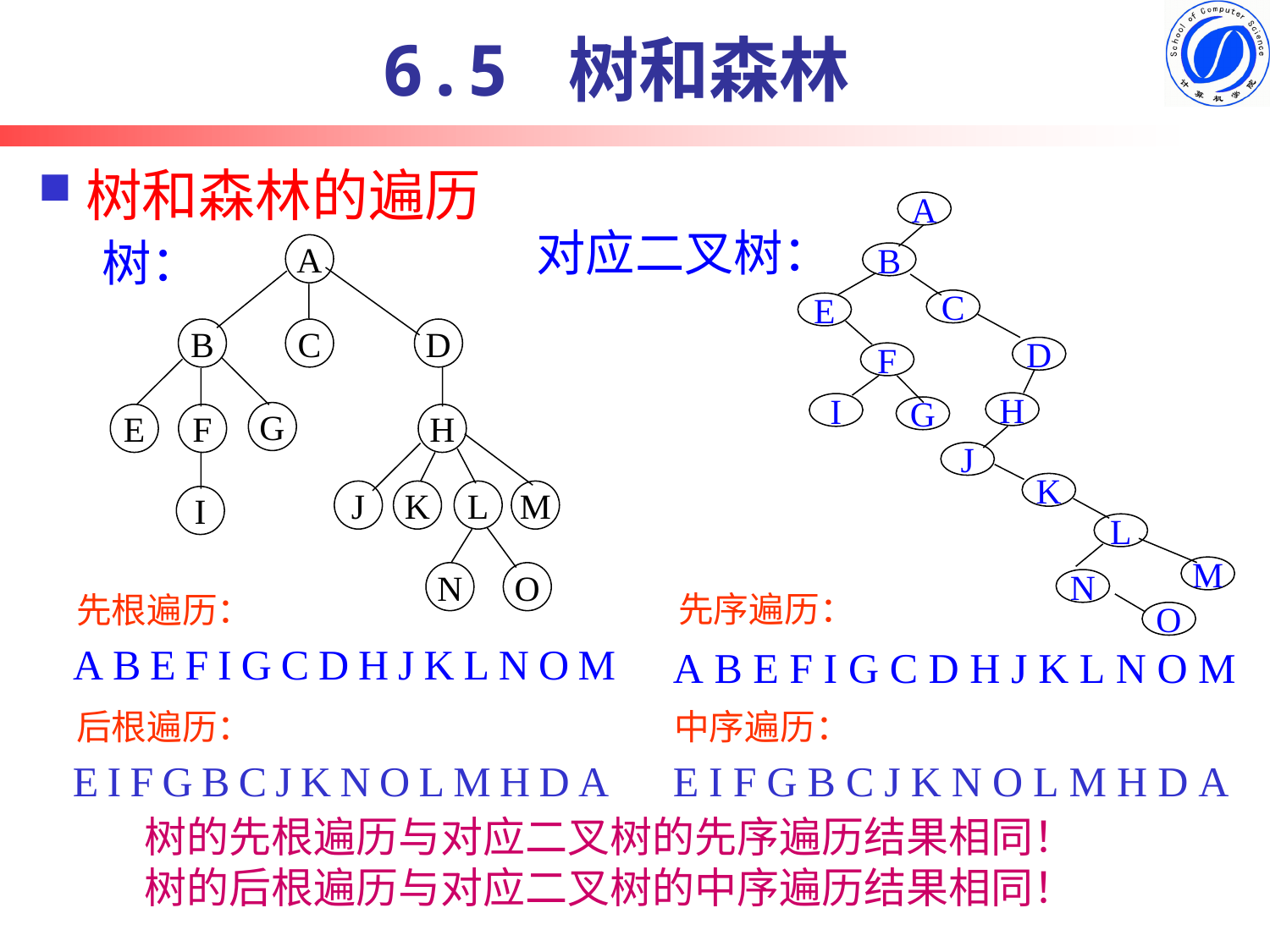

6.5 树和森林
树和森林的遍历
A

B

C
E

D
F

H
I
G

J

K

L

M
N

O
对应二叉树：
树：
A

B
C
D

G
E
F
H

J
K
L
M
I

N
O
先序遍历：
先根遍历：
A
B
E
F
I
G
C
D
H
J
K
L
N
O
M
A
B
E
F
I
G
C
D
H
J
K
L
N
O
M
后根遍历：
中序遍历：
E
I
F
G
B
C
J
K
N
O
L
M
H
D
A
E
I
F
G
B
C
J
K
N
O
L
M
H
D
A
树的先根遍历与对应二叉树的先序遍历结果相同！
树的后根遍历与对应二叉树的中序遍历结果相同！